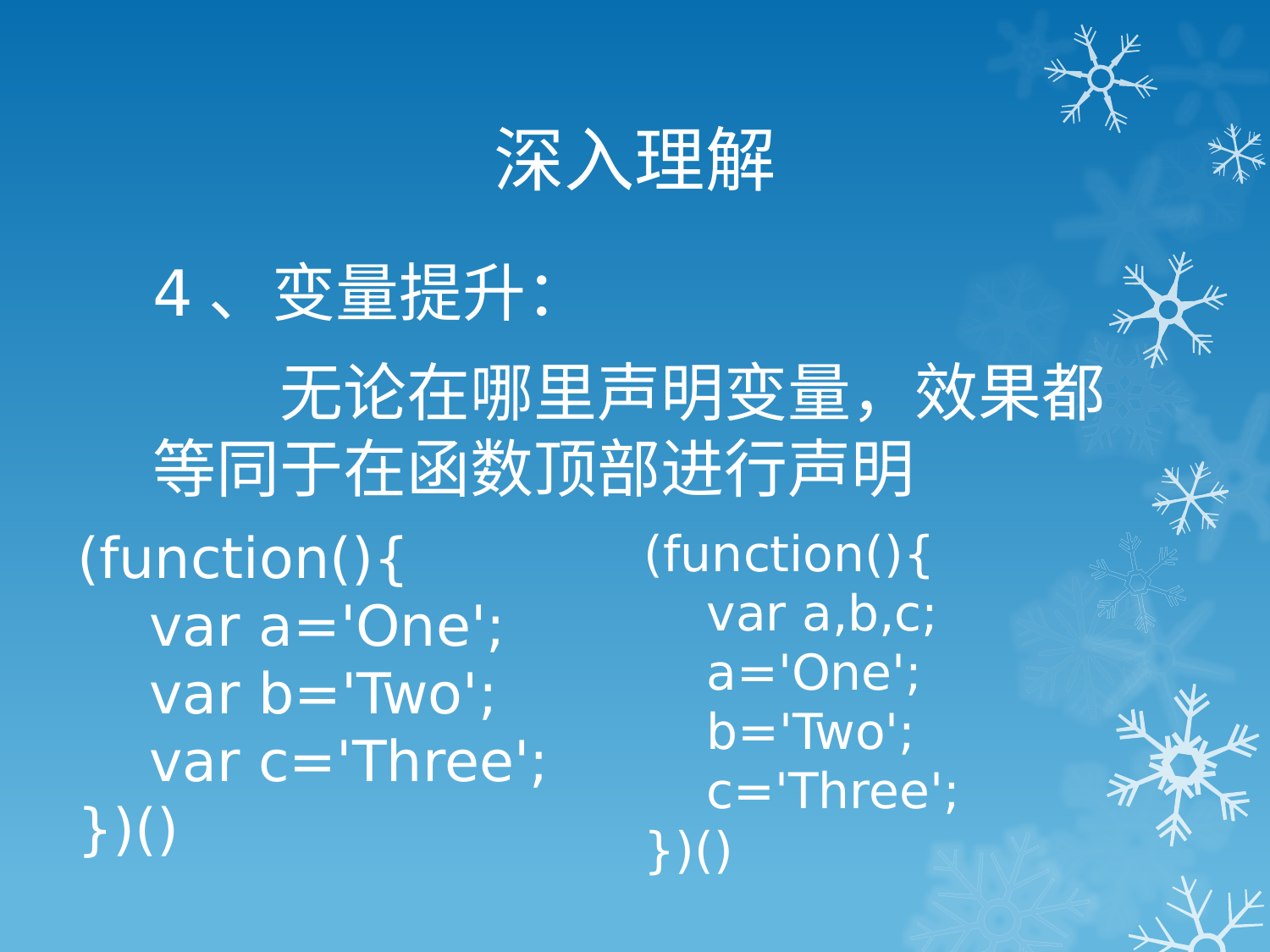

# 深入理解
4、变量提升：
	无论在哪里声明变量，效果都等同于在函数顶部进行声明

(function(){ 
    var a='One'; 
    var b='Two'; 
    var c='Three'; 
})()
(function(){ 
    var a,b,c; 
    a='One'; 
    b='Two'; 
    c='Three'; 
})()